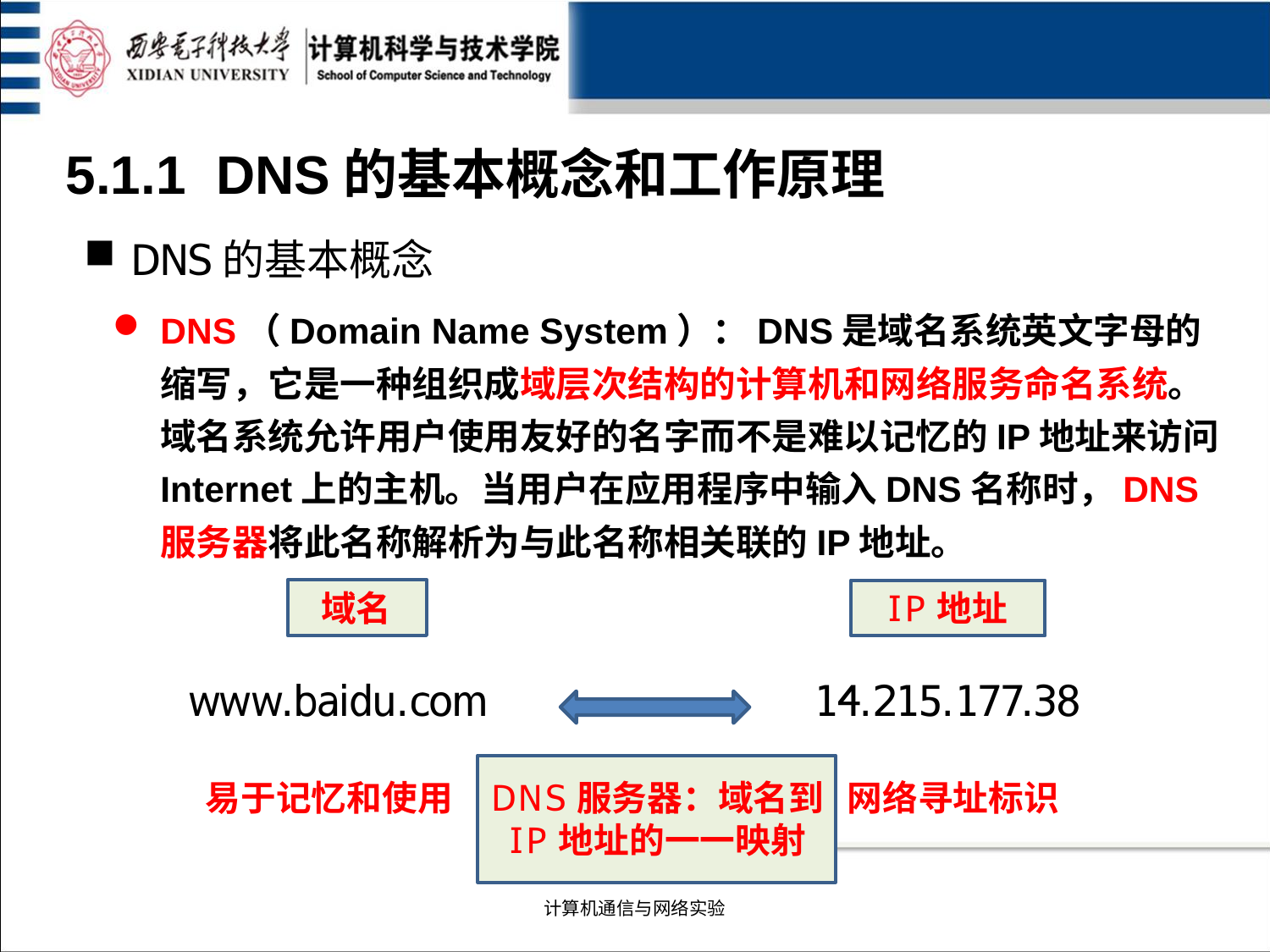

5.1.1  DNS的基本概念和工作原理
DNS的基本概念
DNS（Domain Name System）：DNS是域名系统英文字母的缩写，它是一种组织成域层次结构的计算机和网络服务命名系统。域名系统允许用户使用友好的名字而不是难以记忆的IP地址来访问Internet上的主机。当用户在应用程序中输入DNS名称时，DNS服务器将此名称解析为与此名称相关联的IP地址。

域名

IP地址
14.215.177.38

   网络寻址标识
www.baidu.com

 易于记忆和使用

DNS服务器：域名到
IP地址的一一映射
计算机通信与网络实验